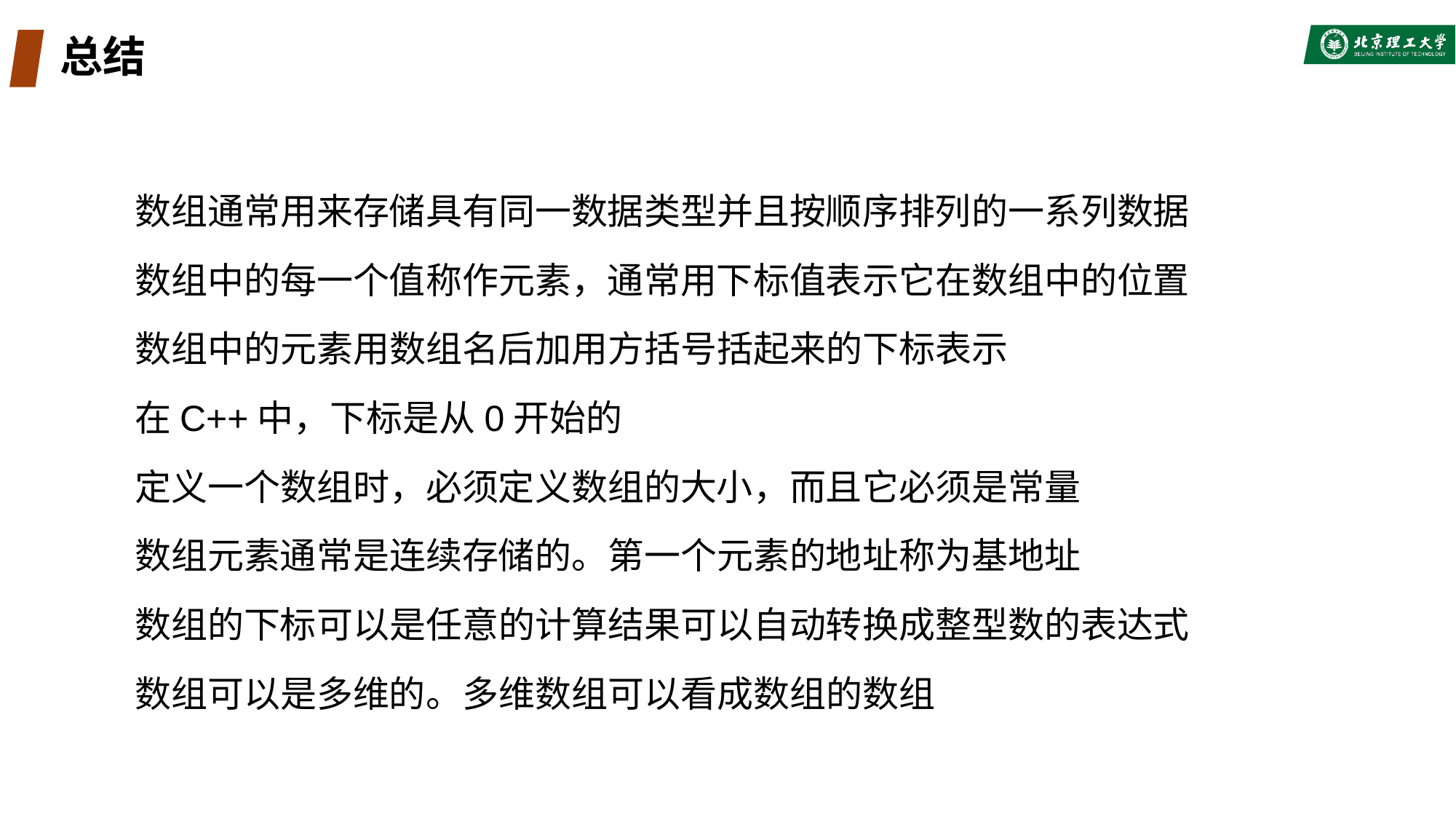

# 总结
数组通常用来存储具有同一数据类型并且按顺序排列的一系列数据
数组中的每一个值称作元素，通常用下标值表示它在数组中的位置
数组中的元素用数组名后加用方括号括起来的下标表示
在C++中，下标是从0开始的
定义一个数组时，必须定义数组的大小，而且它必须是常量
数组元素通常是连续存储的。第一个元素的地址称为基地址
数组的下标可以是任意的计算结果可以自动转换成整型数的表达式
数组可以是多维的。多维数组可以看成数组的数组